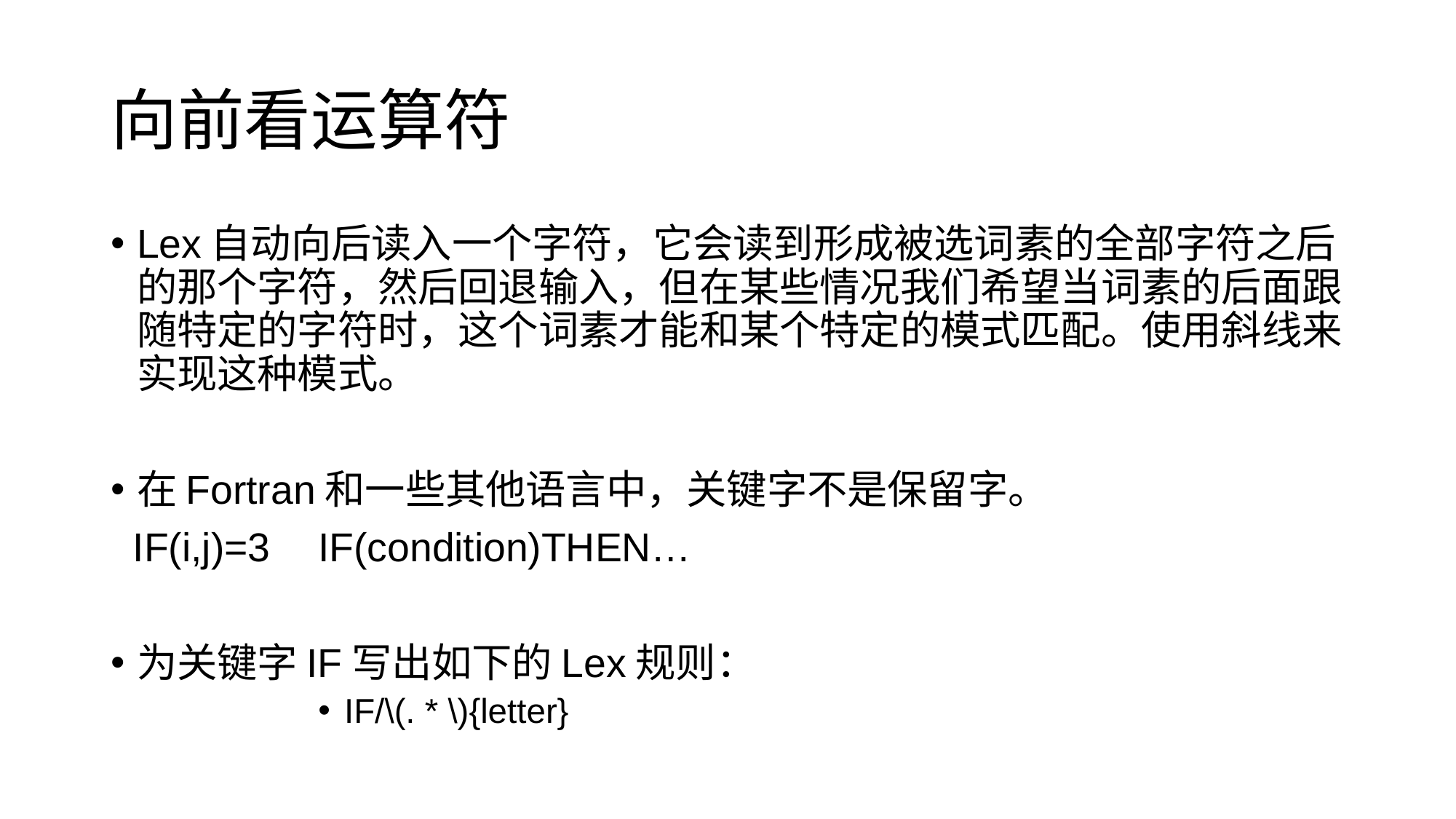

# 向前看运算符
Lex自动向后读入一个字符，它会读到形成被选词素的全部字符之后的那个字符，然后回退输入，但在某些情况我们希望当词素的后面跟随特定的字符时，这个词素才能和某个特定的模式匹配。使用斜线来实现这种模式。

在Fortran和一些其他语言中，关键字不是保留字。
  IF(i,j)=3 	IF(condition)THEN…

为关键字IF写出如下的Lex规则：
IF/\(. * \){letter}